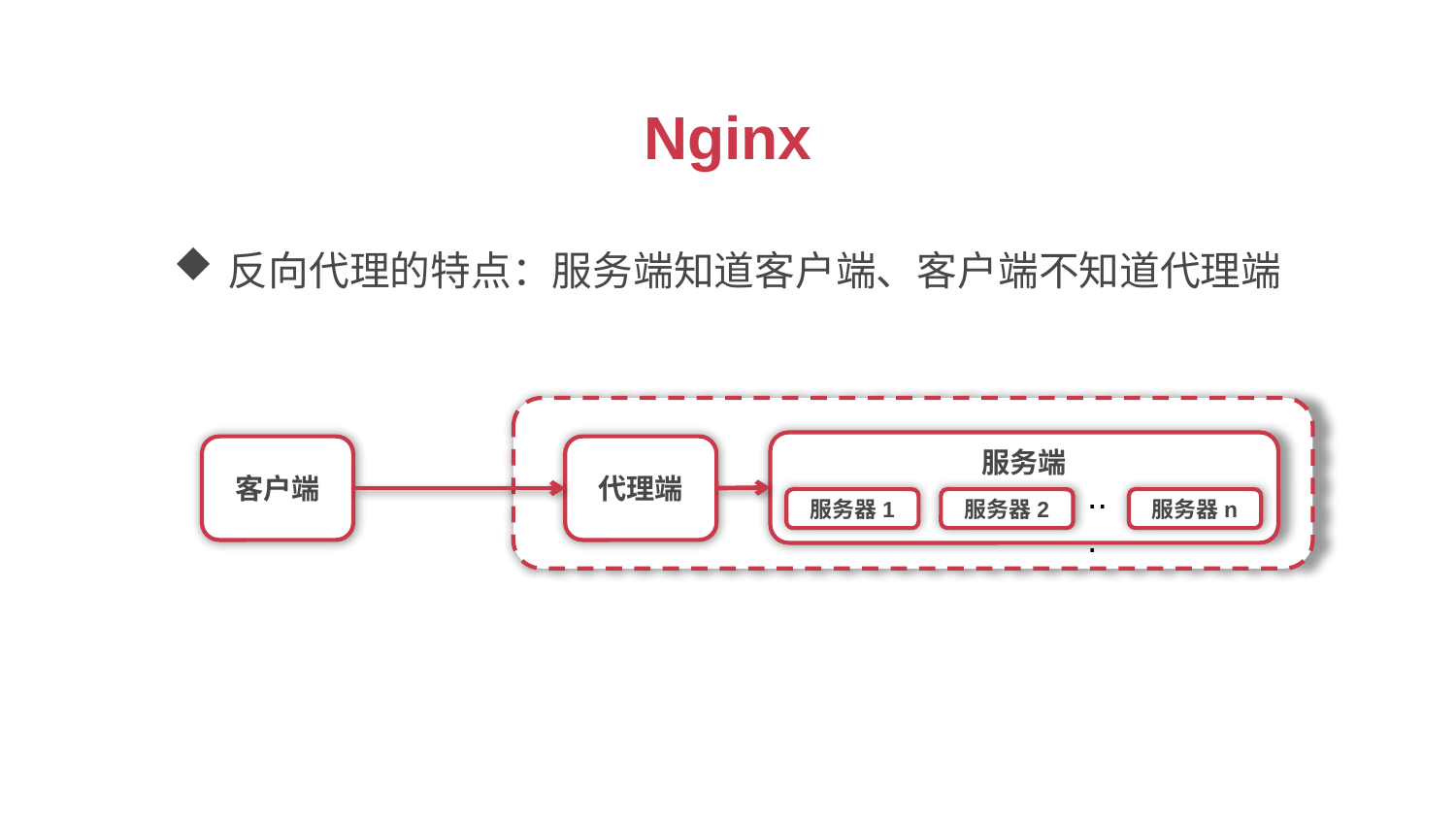

Nginx
反向代理的特点：服务端知道客户端、客户端不知道代理端

服务端
客户端
代理端
...
服务器1
服务器2
服务器n